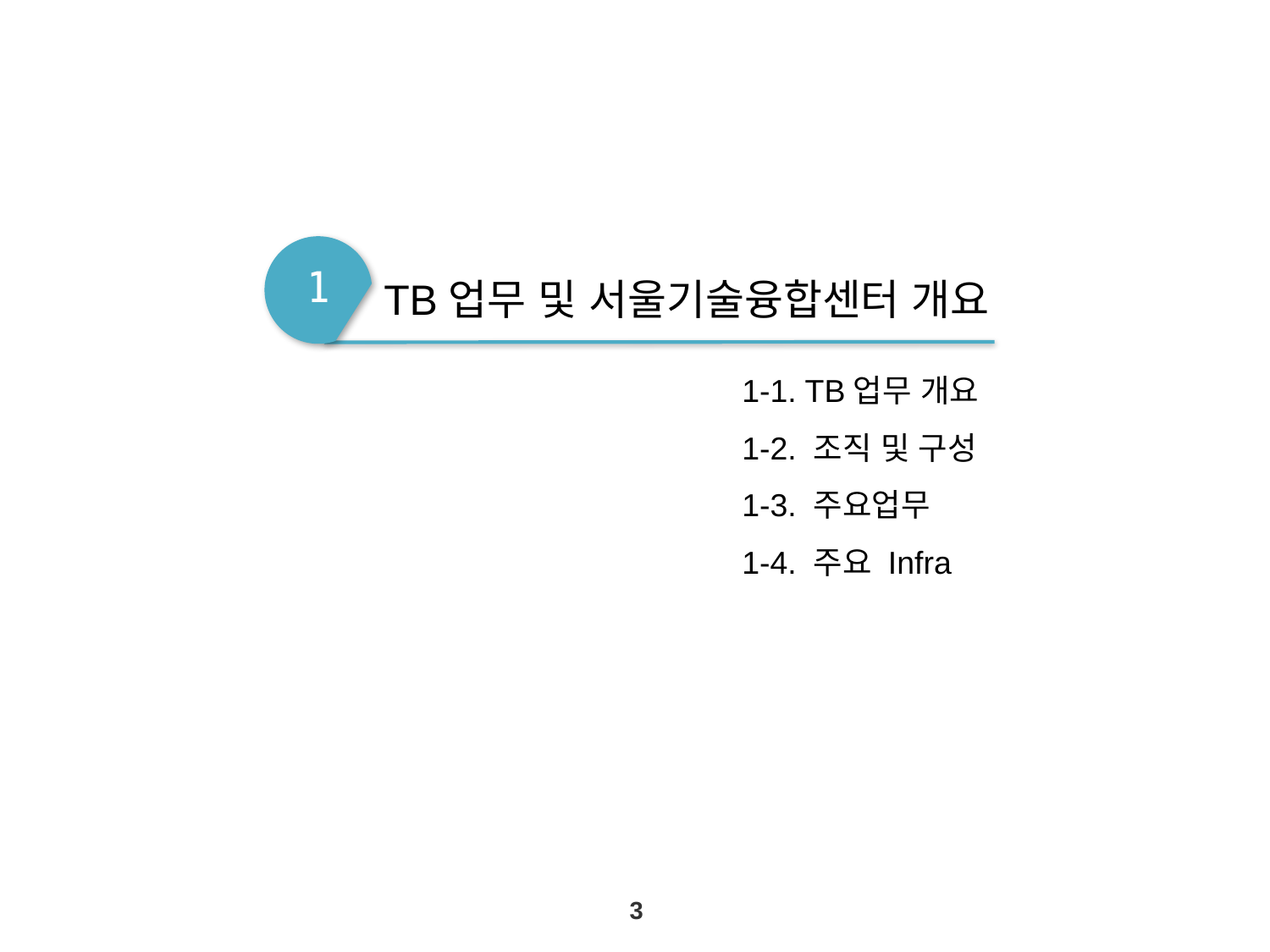

1
TB업무 및 서울기술융합센터 개요
1-1. TB업무 개요
1-2. 조직 및 구성
1-3. 주요업무
1-4. 주요 Infra
3